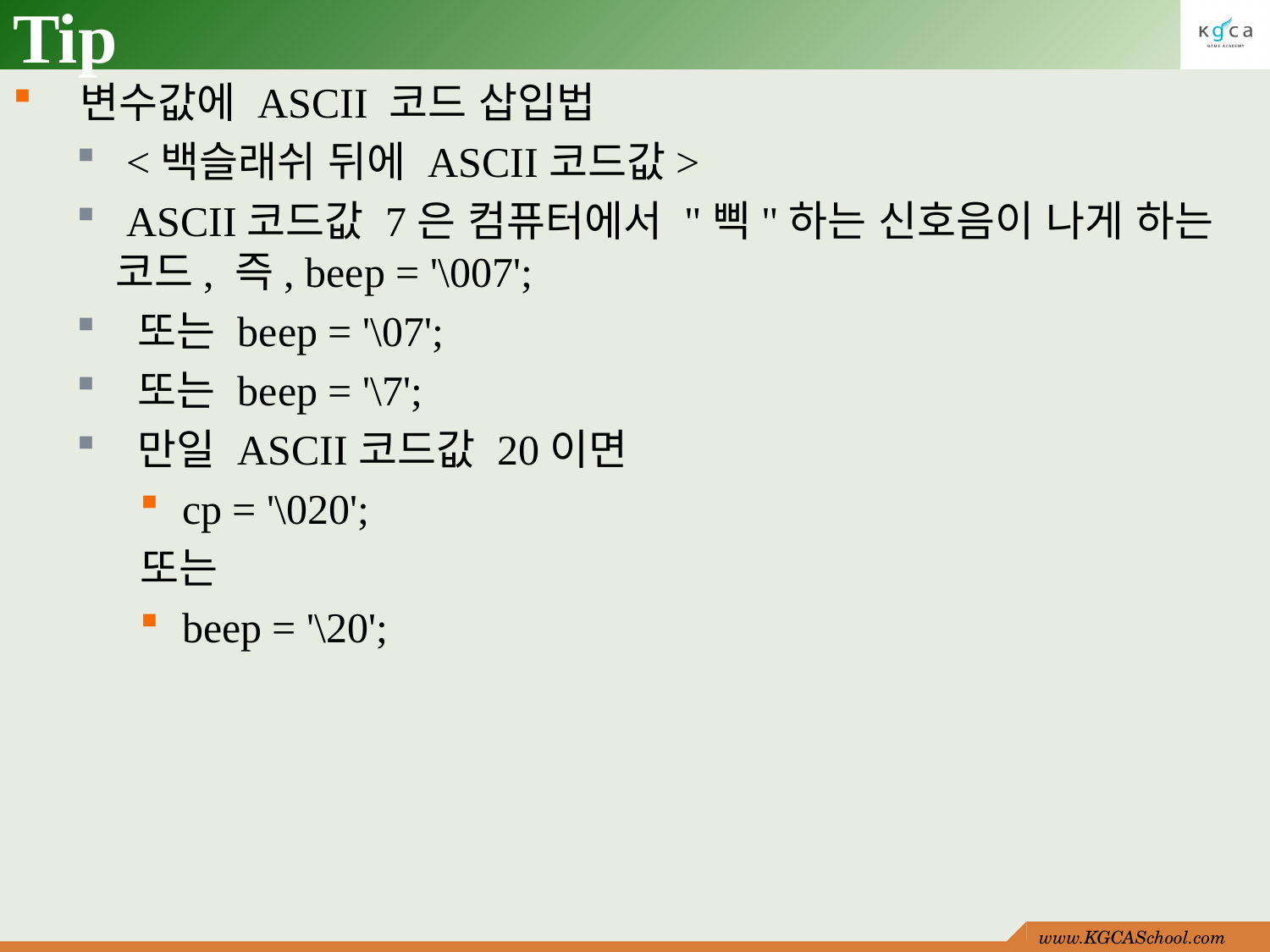

# Tip
 변수값에 ASCII 코드 삽입법
 <백슬래쉬 뒤에 ASCII코드값>
 ASCII코드값 7은 컴퓨터에서 "삑"하는 신호음이 나게 하는 코드, 즉, beep = '\007';
 또는 beep = '\07';
 또는 beep = '\7';
 만일 ASCII코드값 20이면
 cp = '\020';
또는
 beep = '\20';